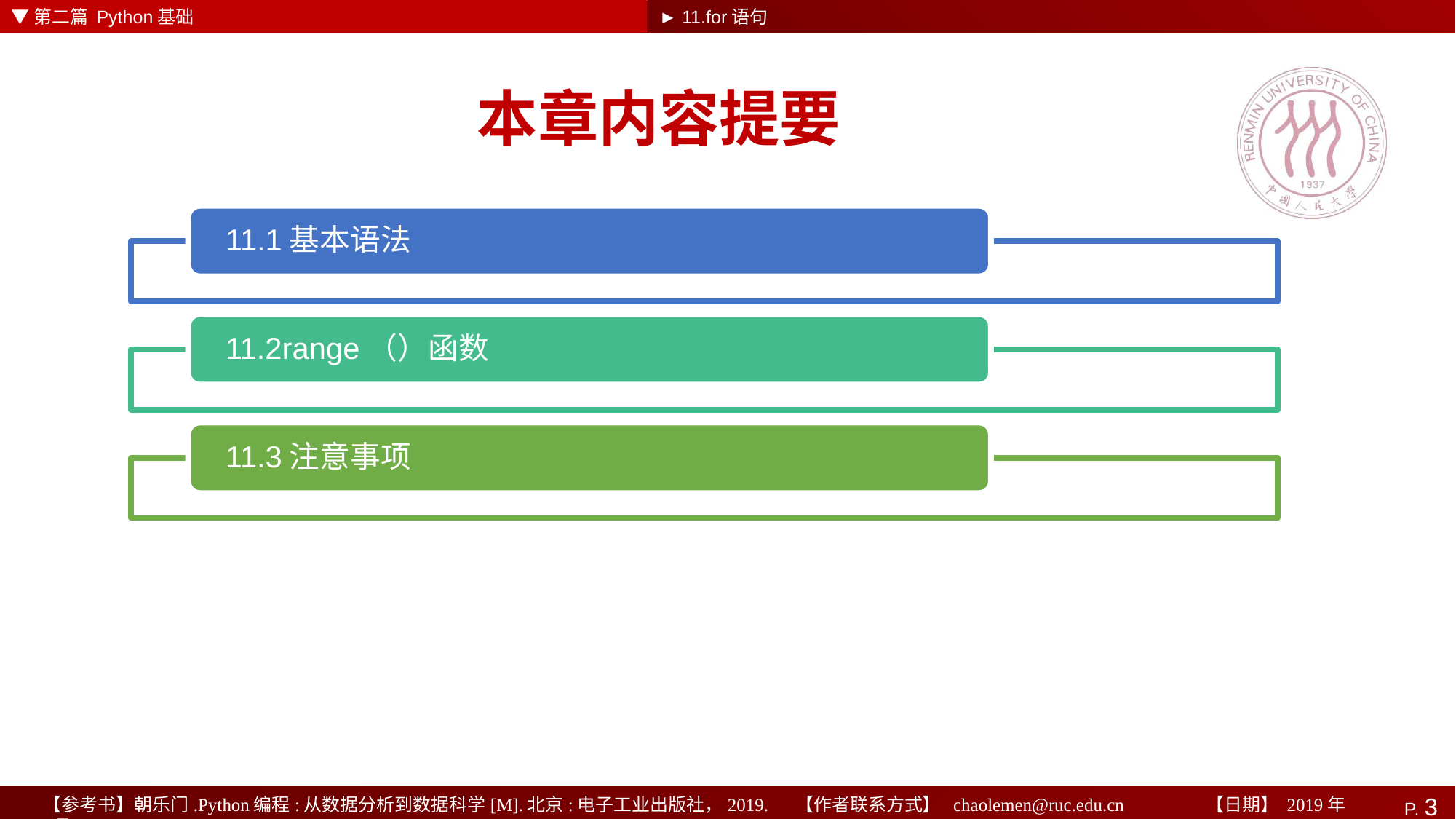

▼第二篇 Python基础
► 11.for语句
# 本章内容提要
11.1基本语法
11.2range（）函数
11.3注意事项